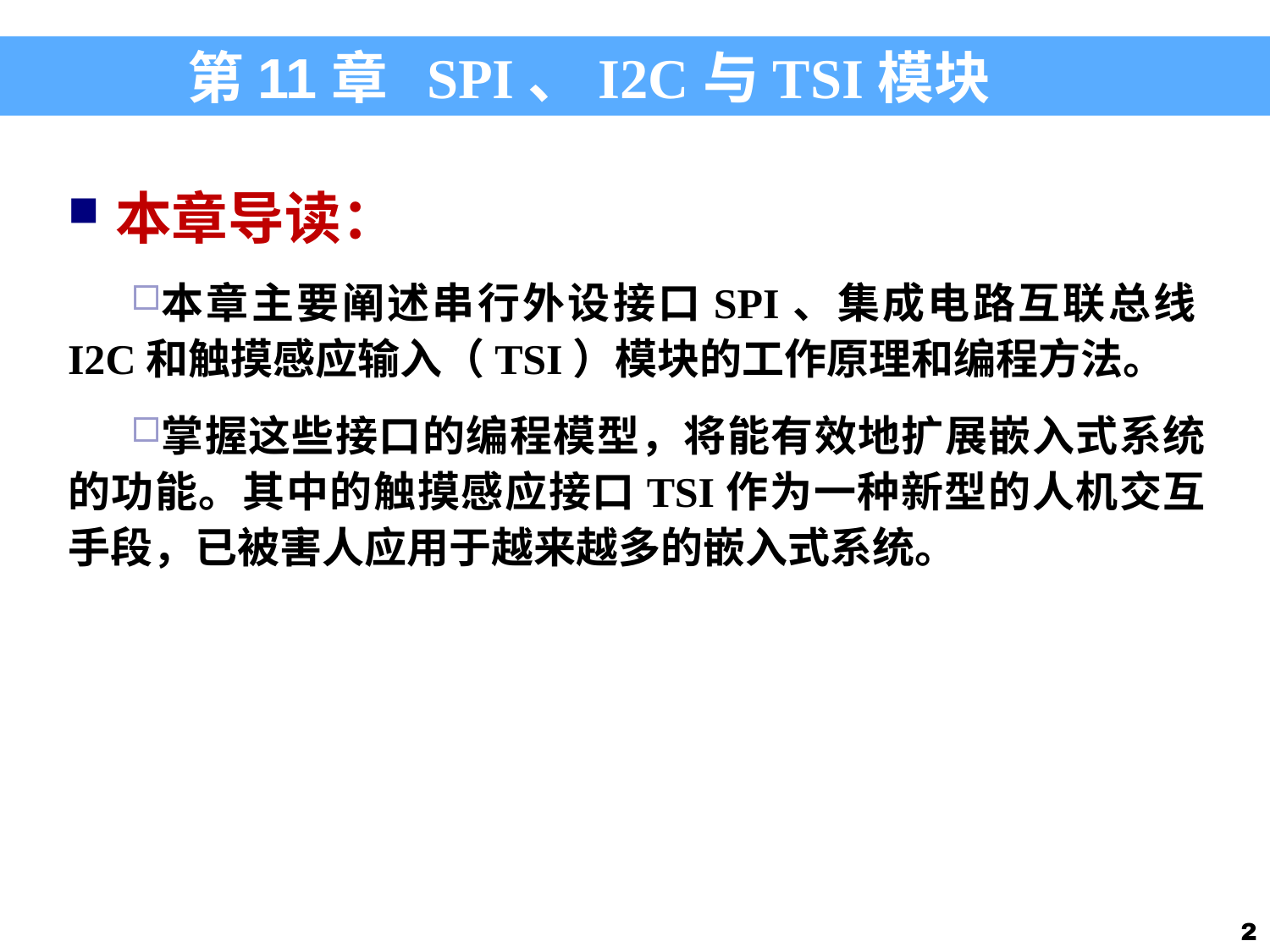

第11章  SPI、I2C与TSI模块
本章导读：
本章主要阐述串行外设接口SPI、集成电路互联总线I2C和触摸感应输入（TSI）模块的工作原理和编程方法。
掌握这些接口的编程模型，将能有效地扩展嵌入式系统的功能。其中的触摸感应接口TSI作为一种新型的人机交互手段，已被害人应用于越来越多的嵌入式系统。
2